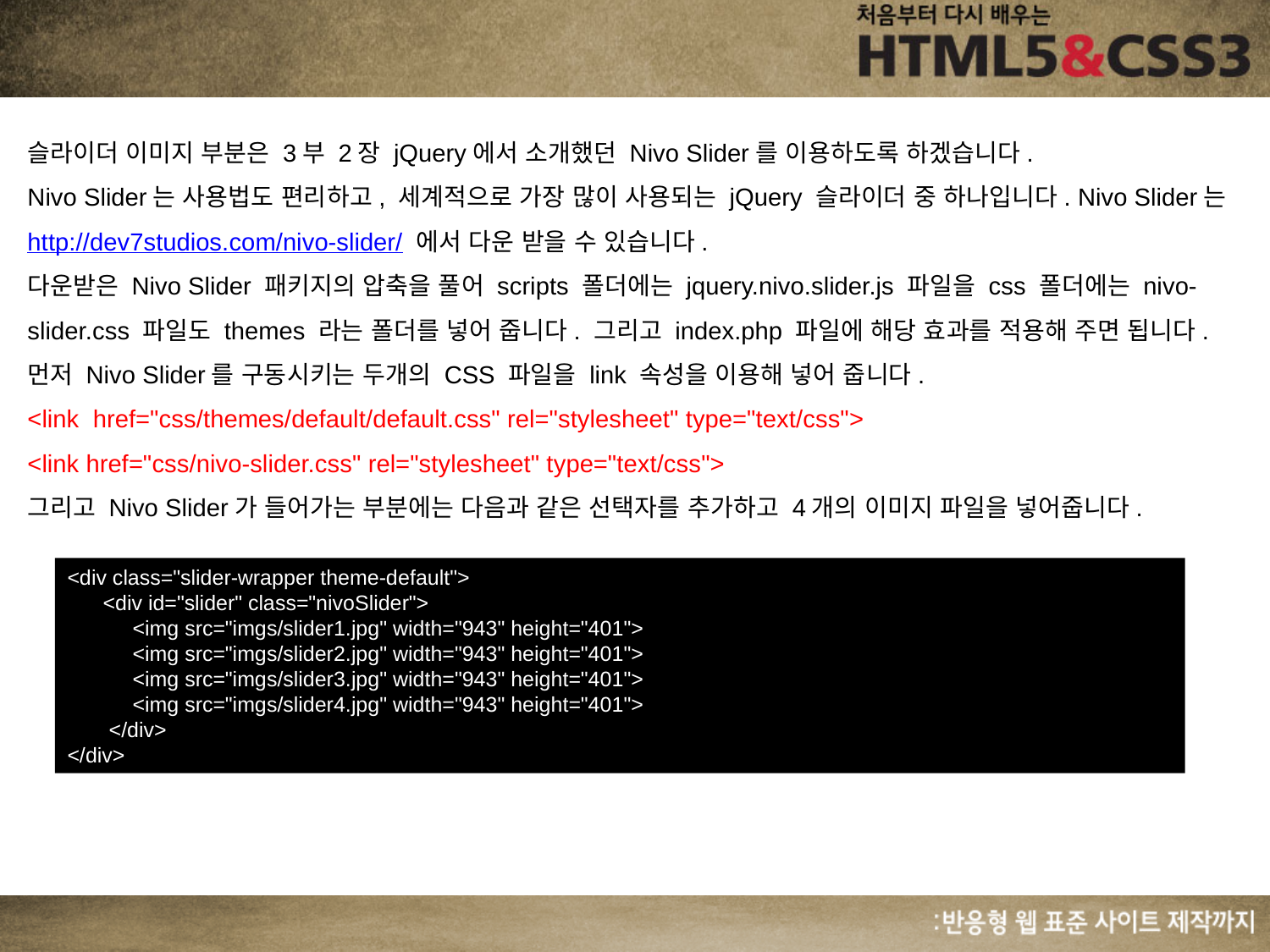

슬라이더 이미지 부분은 3부 2장 jQuery에서 소개했던 Nivo Slider를 이용하도록 하겠습니다.
Nivo Slider는 사용법도 편리하고, 세계적으로 가장 많이 사용되는 jQuery 슬라이더 중 하나입니다. Nivo Slider는 http://dev7studios.com/nivo-slider/ 에서 다운 받을 수 있습니다.
다운받은 Nivo Slider 패키지의 압축을 풀어 scripts 폴더에는 jquery.nivo.slider.js 파일을 css 폴더에는 nivo-slider.css 파일도 themes 라는 폴더를 넣어 줍니다. 그리고 index.php 파일에 해당 효과를 적용해 주면 됩니다.
먼저 Nivo Slider를 구동시키는 두개의 CSS 파일을 link 속성을 이용해 넣어 줍니다.
<link  href="css/themes/default/default.css" rel="stylesheet" type="text/css">
<link href="css/nivo-slider.css" rel="stylesheet" type="text/css">
그리고 Nivo Slider가 들어가는 부분에는 다음과 같은 선택자를 추가하고 4개의 이미지 파일을 넣어줍니다.

<div class="slider-wrapper theme-default">
      <div id="slider" class="nivoSlider">
           <img src="imgs/slider1.jpg" width="943" height="401">
           <img src="imgs/slider2.jpg" width="943" height="401">
           <img src="imgs/slider3.jpg" width="943" height="401">
           <img src="imgs/slider4.jpg" width="943" height="401">
       </div>
</div>